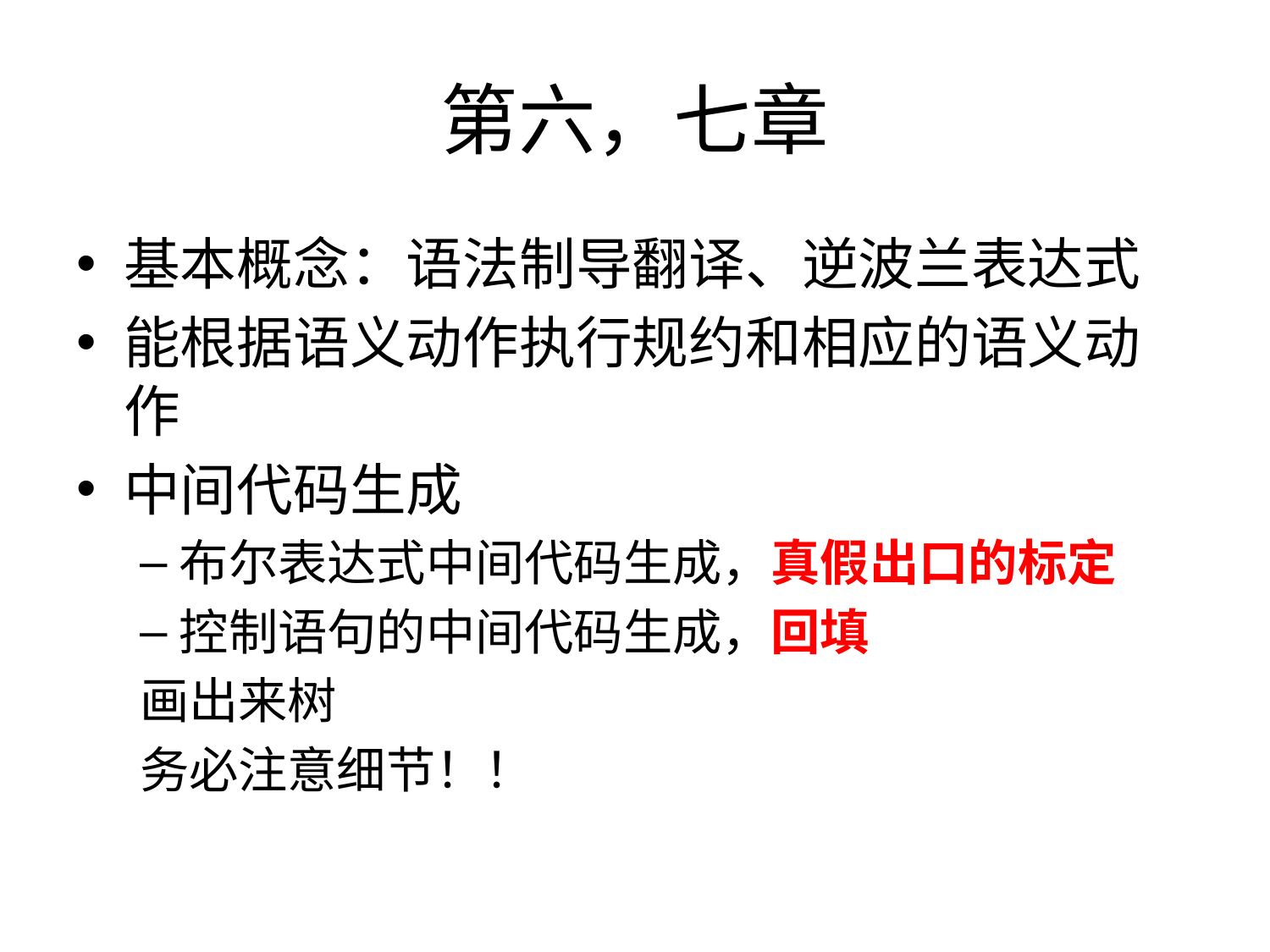

# 第六，七章
基本概念：语法制导翻译、逆波兰表达式
能根据语义动作执行规约和相应的语义动作
中间代码生成
布尔表达式中间代码生成，真假出口的标定
控制语句的中间代码生成，回填
画出来树
务必注意细节！！